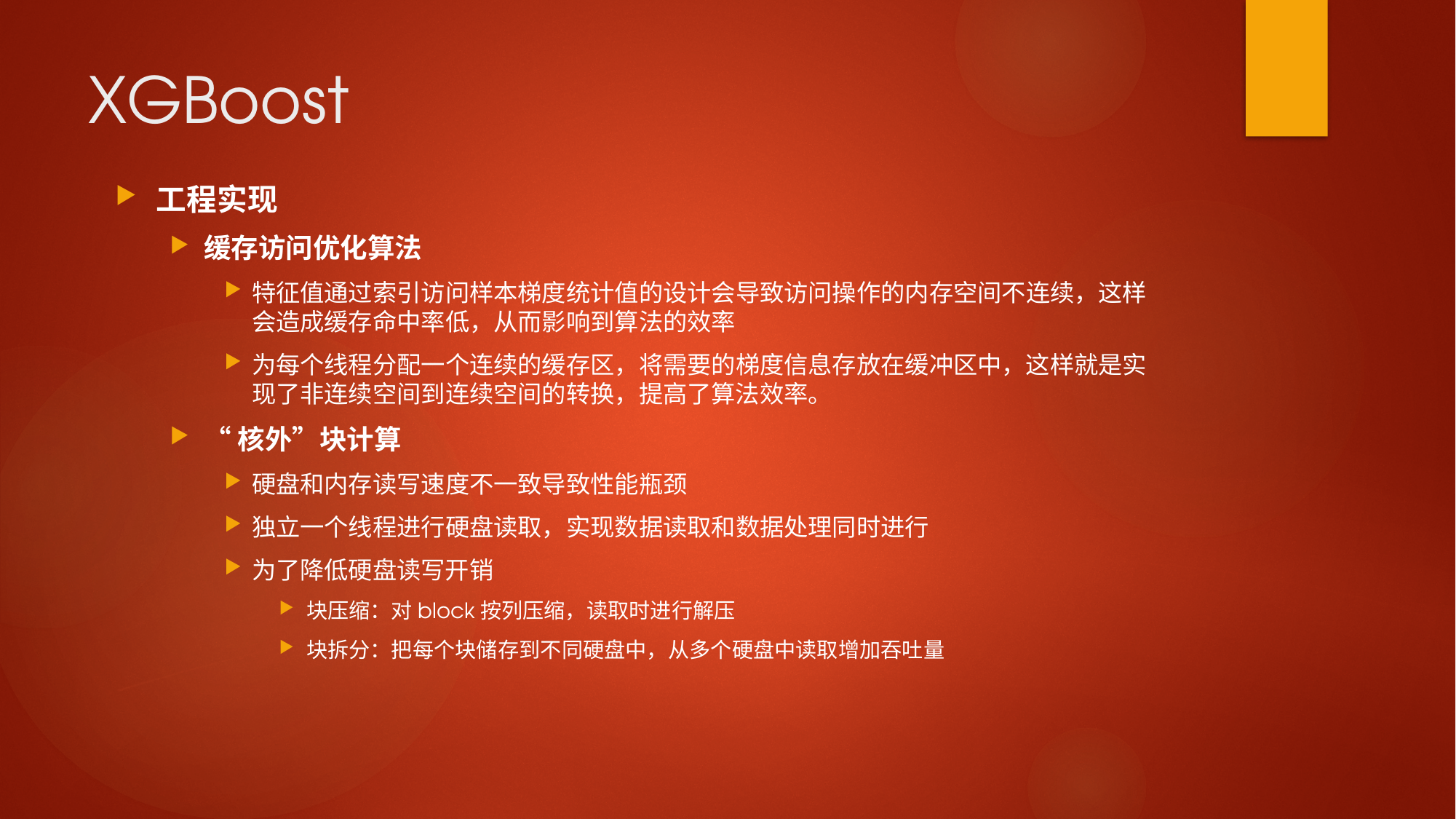

# XGBoost
工程实现
缓存访问优化算法
特征值通过索引访问样本梯度统计值的设计会导致访问操作的内存空间不连续，这样会造成缓存命中率低，从而影响到算法的效率
为每个线程分配一个连续的缓存区，将需要的梯度信息存放在缓冲区中，这样就是实现了非连续空间到连续空间的转换，提高了算法效率。
“核外”块计算
硬盘和内存读写速度不一致导致性能瓶颈
独立一个线程进行硬盘读取，实现数据读取和数据处理同时进行
为了降低硬盘读写开销
块压缩：对block按列压缩，读取时进行解压
块拆分：把每个块储存到不同硬盘中，从多个硬盘中读取增加吞吐量